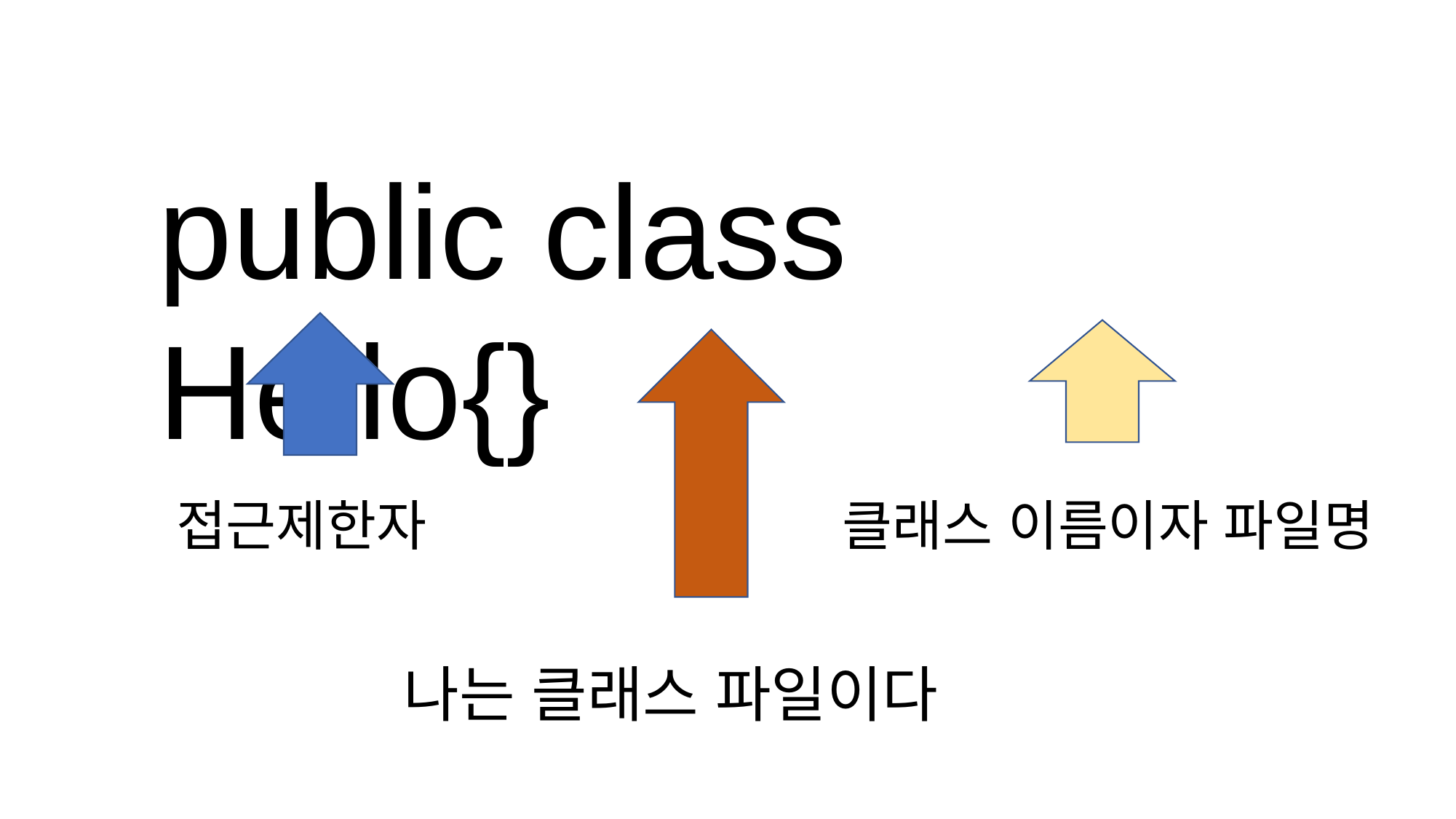

public class Hello{}

접근제한자
클래스 이름이자 파일명
나는 클래스 파일이다